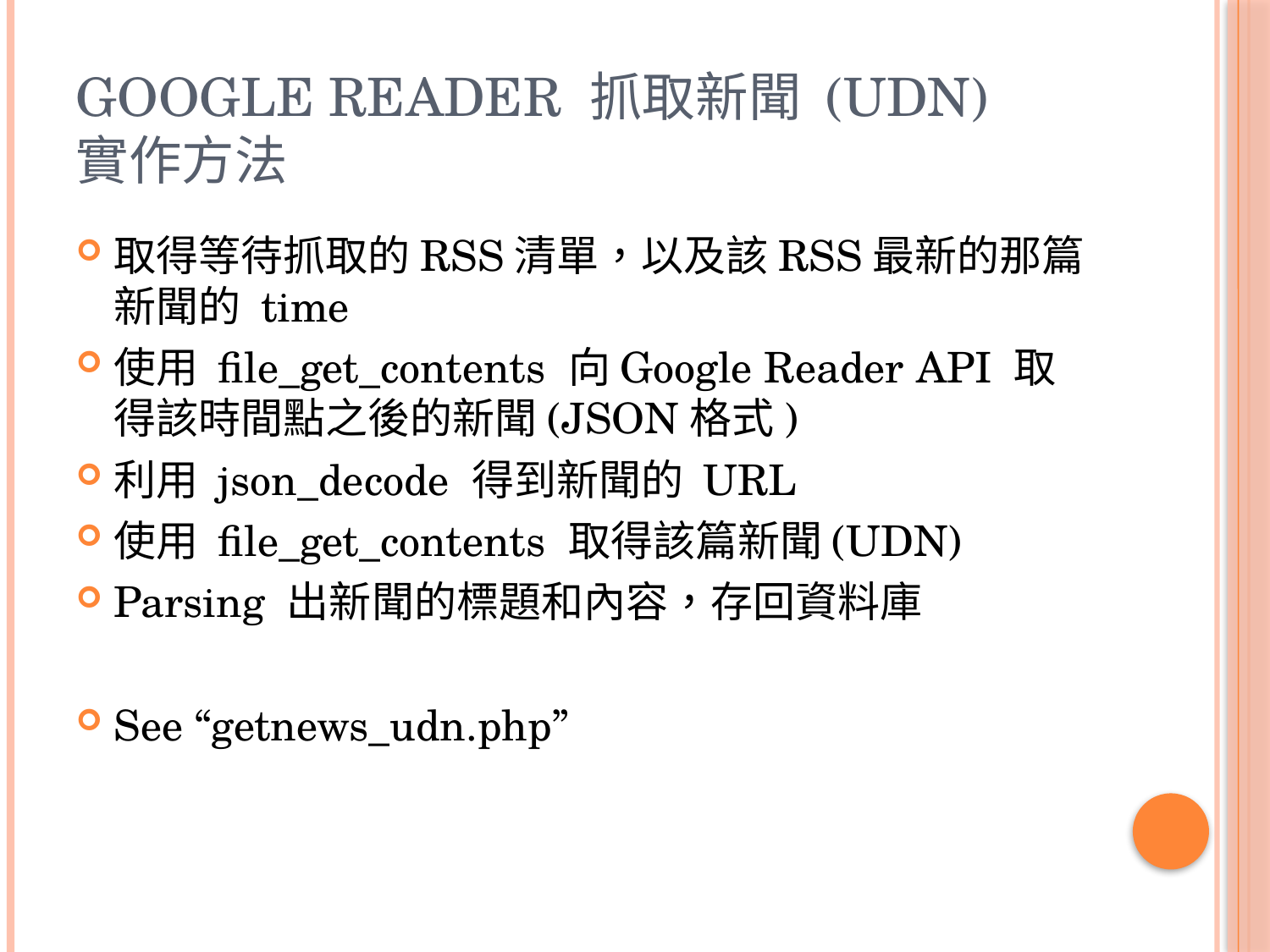

# Google Reader 抓取新聞 (UDN) 實作方法
取得等待抓取的RSS清單，以及該RSS最新的那篇新聞的 time
使用 file_get_contents 向Google Reader API 取得該時間點之後的新聞(JSON格式)
利用 json_decode 得到新聞的 URL
使用 file_get_contents 取得該篇新聞(UDN)
Parsing 出新聞的標題和內容，存回資料庫

See “getnews_udn.php”